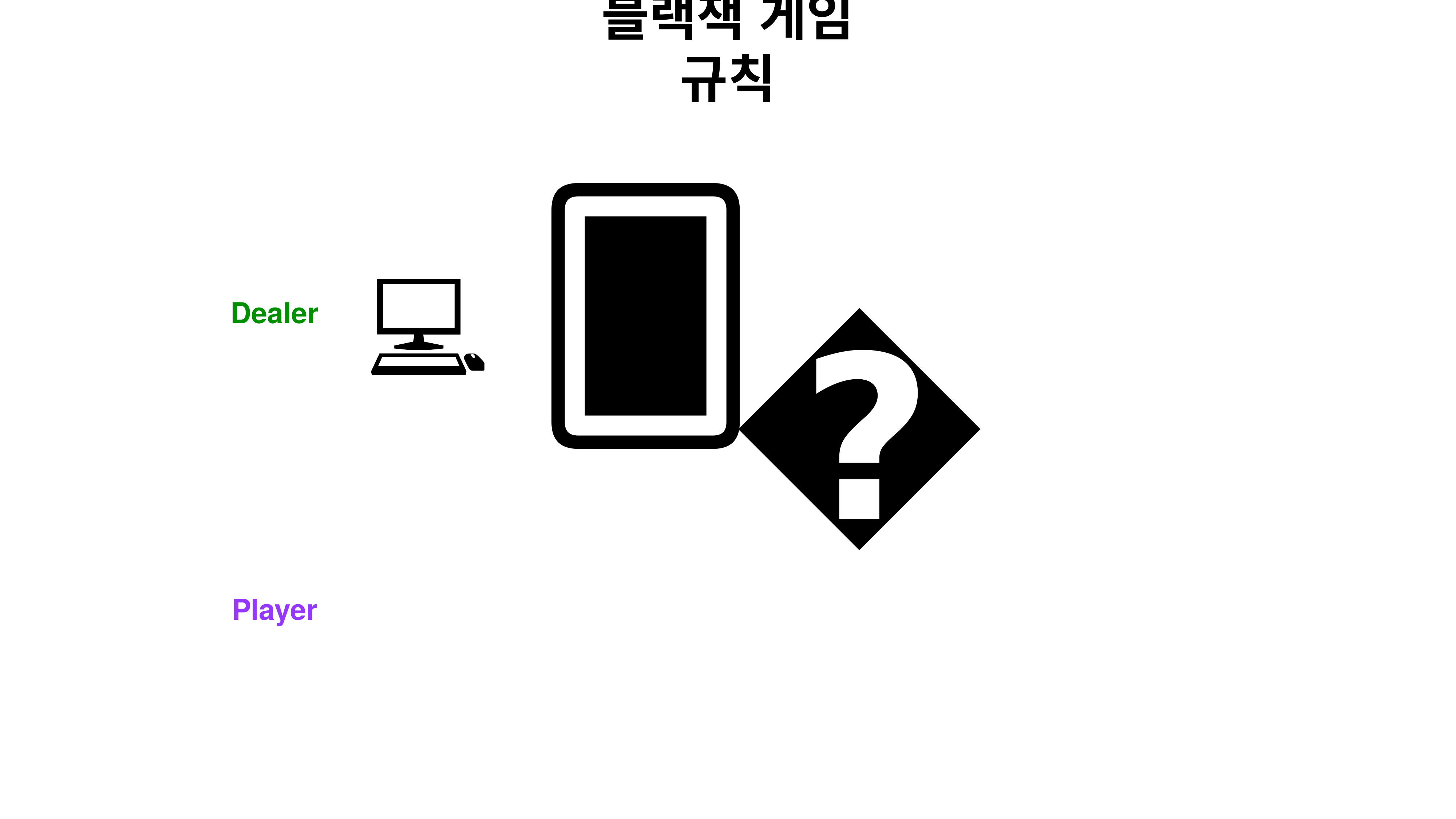

블랙잭 게임 규칙
🂠
🂧
💻
Dealer
🃋
🃑
🧸
Player